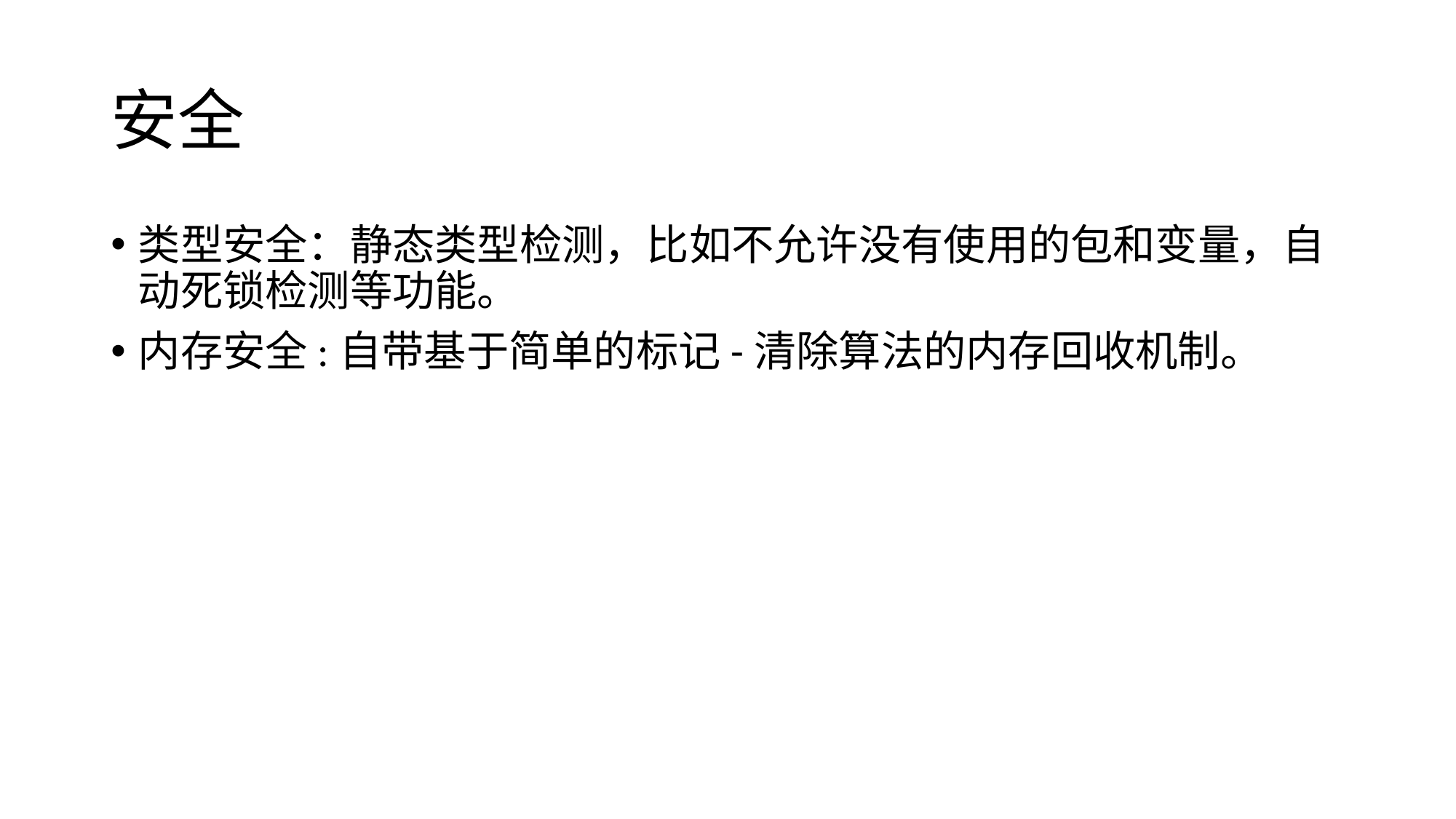

# 安全
类型安全：静态类型检测，比如不允许没有使用的包和变量，自动死锁检测等功能。
内存安全:自带基于简单的标记-清除算法的内存回收机制。